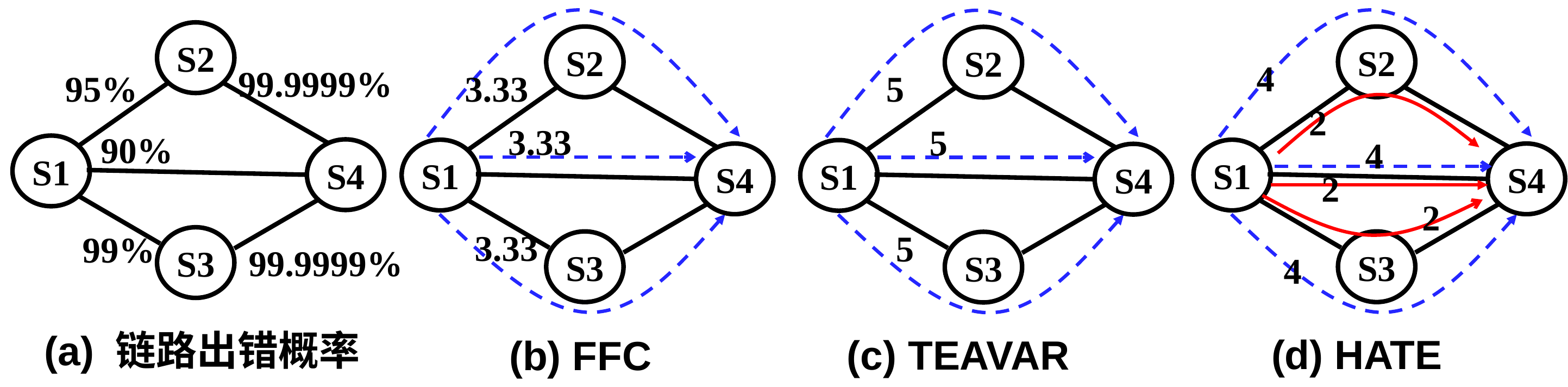

S2
S2
S2
S2
4
99.9999%
3.33
5
95%

2
3.33
5
90%
4
S1
S4
S1
S1
S1
S4
S4
S4
2
2

3.33
5
99%
S3
S3
S3
S3
99.9999%
4
(a) 链路出错概率
(d) HATE
(c) TEAVAR
(b) FFC